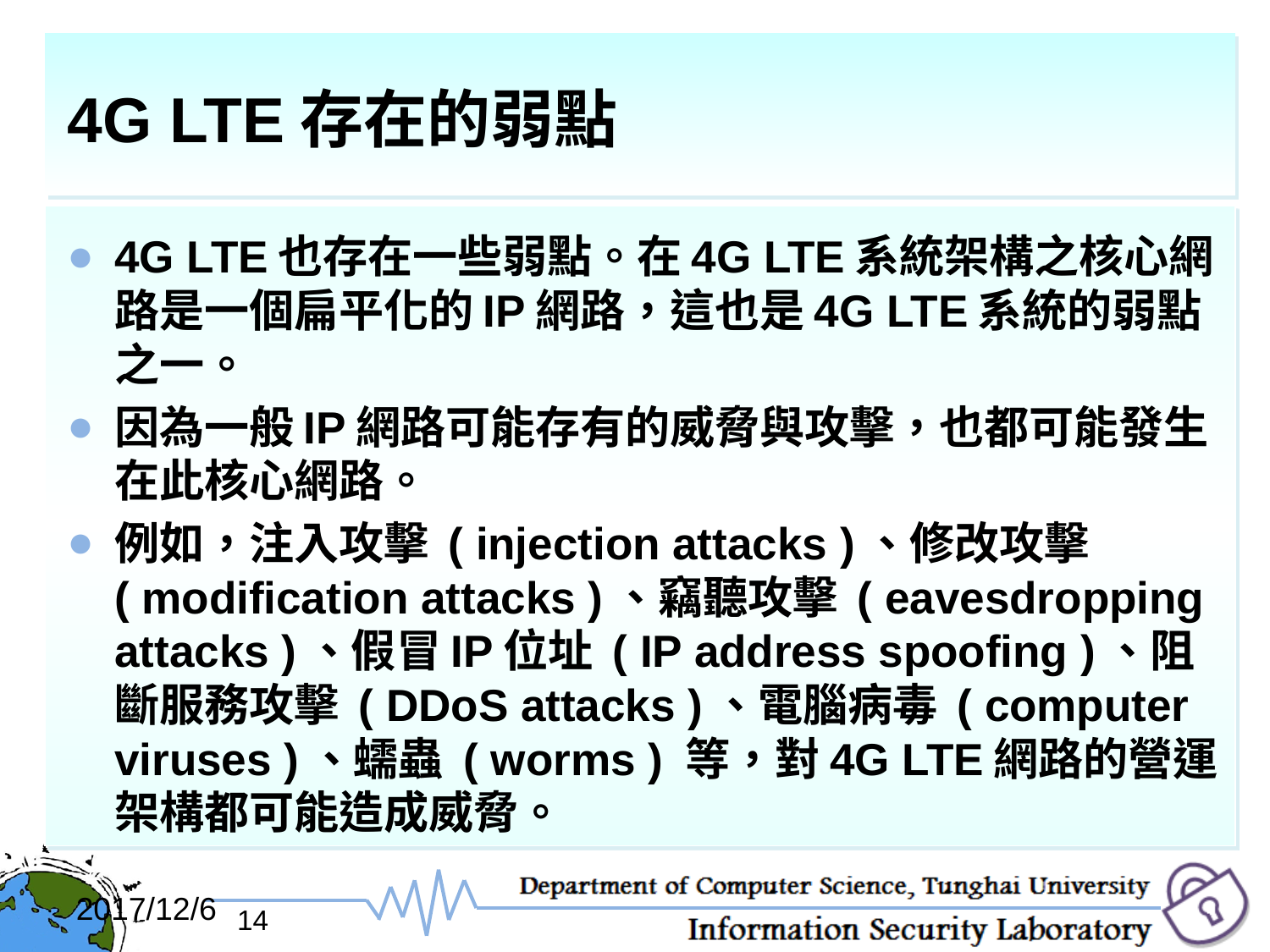

# 4G LTE存在的弱點
4G LTE也存在一些弱點。在4G LTE系統架構之核心網路是一個扁平化的IP網路，這也是4G LTE系統的弱點之一。
因為一般IP網路可能存有的威脅與攻擊，也都可能發生在此核心網路。
例如，注入攻擊 ( injection attacks )、修改攻擊 ( modification attacks )、竊聽攻擊 ( eavesdropping attacks )、假冒IP位址 ( IP address spoofing )、阻斷服務攻擊 ( DDoS attacks )、電腦病毒 ( computer viruses )、蠕蟲 ( worms ) 等，對4G LTE網路的營運架構都可能造成威脅。
2017/12/6
14